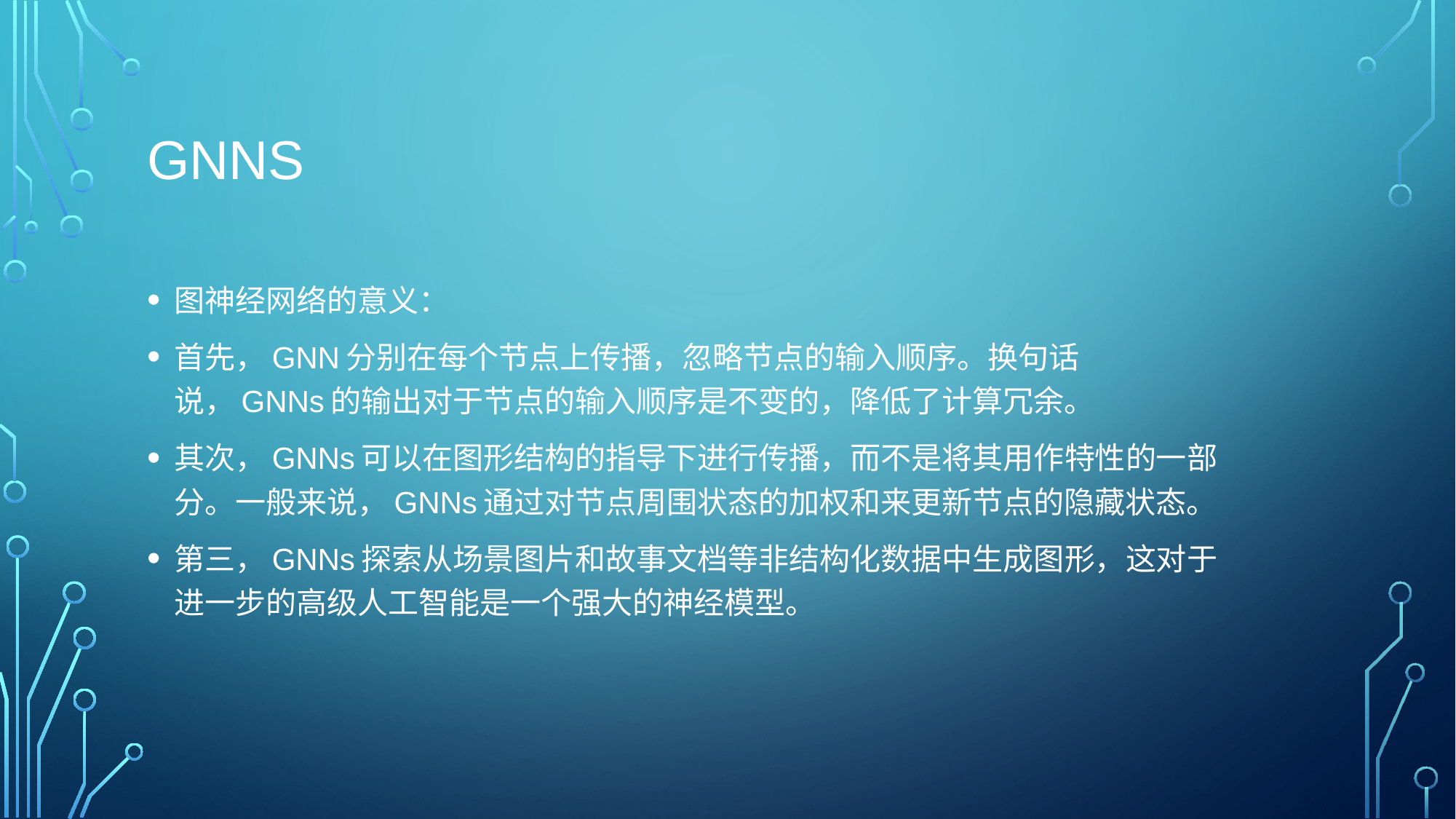

# GNNs
图神经网络的意义：
首先，GNN分别在每个节点上传播，忽略节点的输入顺序。换句话说，GNNs的输出对于节点的输入顺序是不变的，降低了计算冗余。
其次，GNNs可以在图形结构的指导下进行传播，而不是将其用作特性的一部分。一般来说，GNNs通过对节点周围状态的加权和来更新节点的隐藏状态。
第三，GNNs探索从场景图片和故事文档等非结构化数据中生成图形，这对于进一步的高级人工智能是一个强大的神经模型。